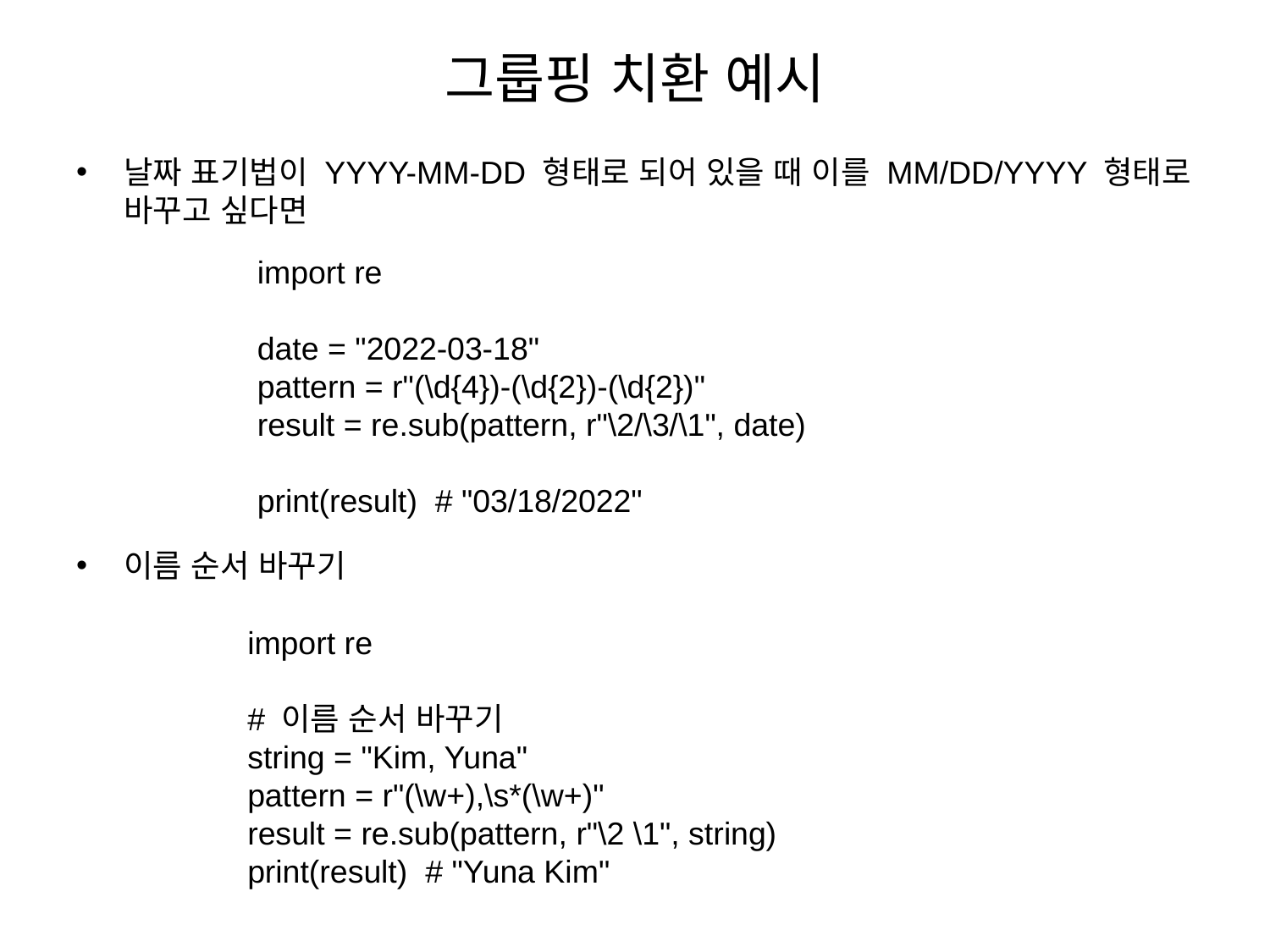

# 그룹핑 치환 예시
날짜 표기법이 YYYY-MM-DD 형태로 되어 있을 때 이를 MM/DD/YYYY 형태로 바꾸고 싶다면

이름 순서 바꾸기
import re

date = "2022-03-18"
pattern = r"(\d{4})-(\d{2})-(\d{2})"
result = re.sub(pattern, r"\2/\3/\1", date)

print(result)  # "03/18/2022"
import re

# 이름 순서 바꾸기
string = "Kim, Yuna"
pattern = r"(\w+),\s*(\w+)"
result = re.sub(pattern, r"\2 \1", string)
print(result)  # "Yuna Kim"